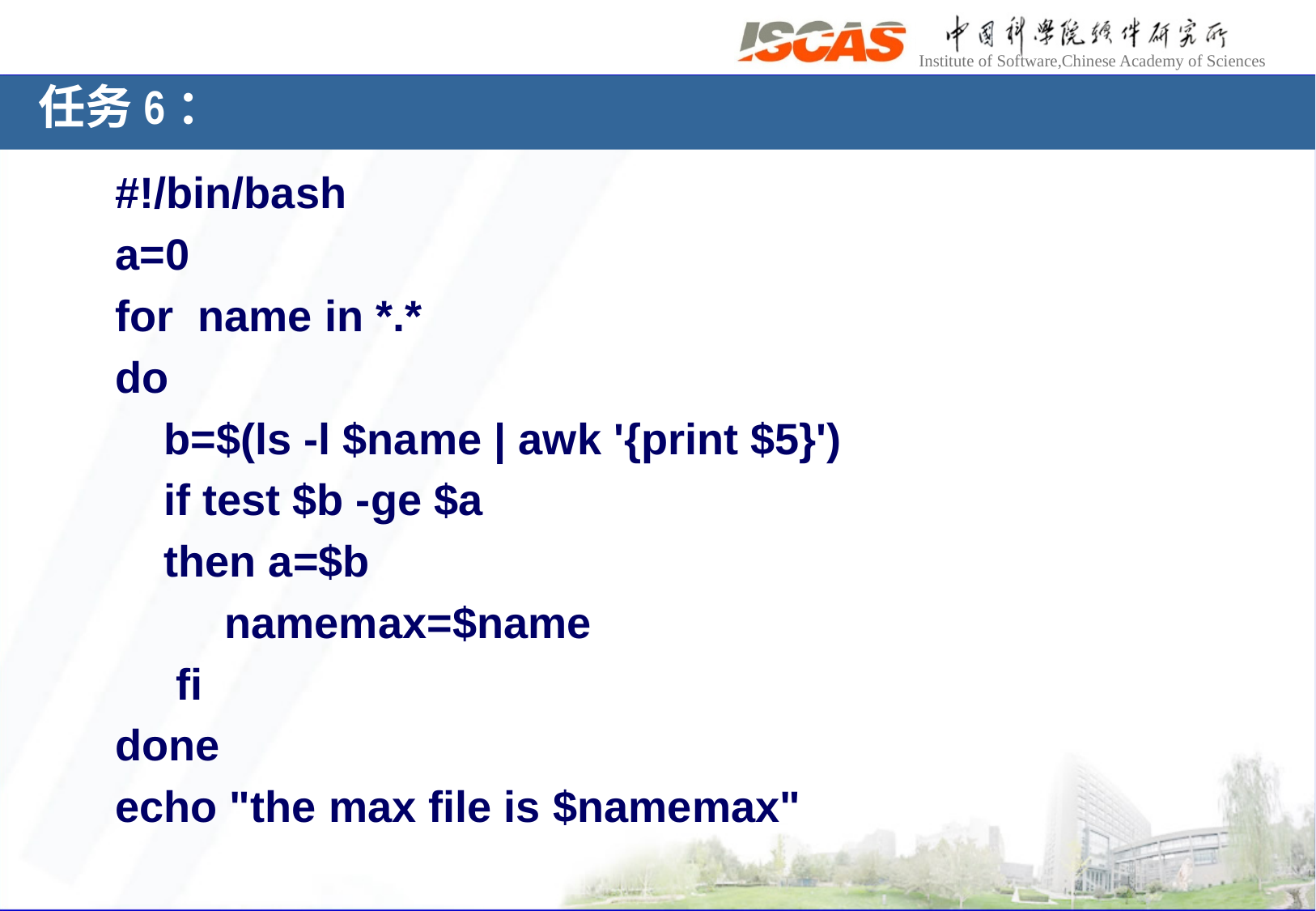

# 任务6：
#!/bin/bash
a=0
for  name in *.*
do
    b=$(ls -l $name | awk '{print $5}')
    if test $b -ge $a
    then a=$b
         namemax=$name
     fi
done
echo "the max file is $namemax"